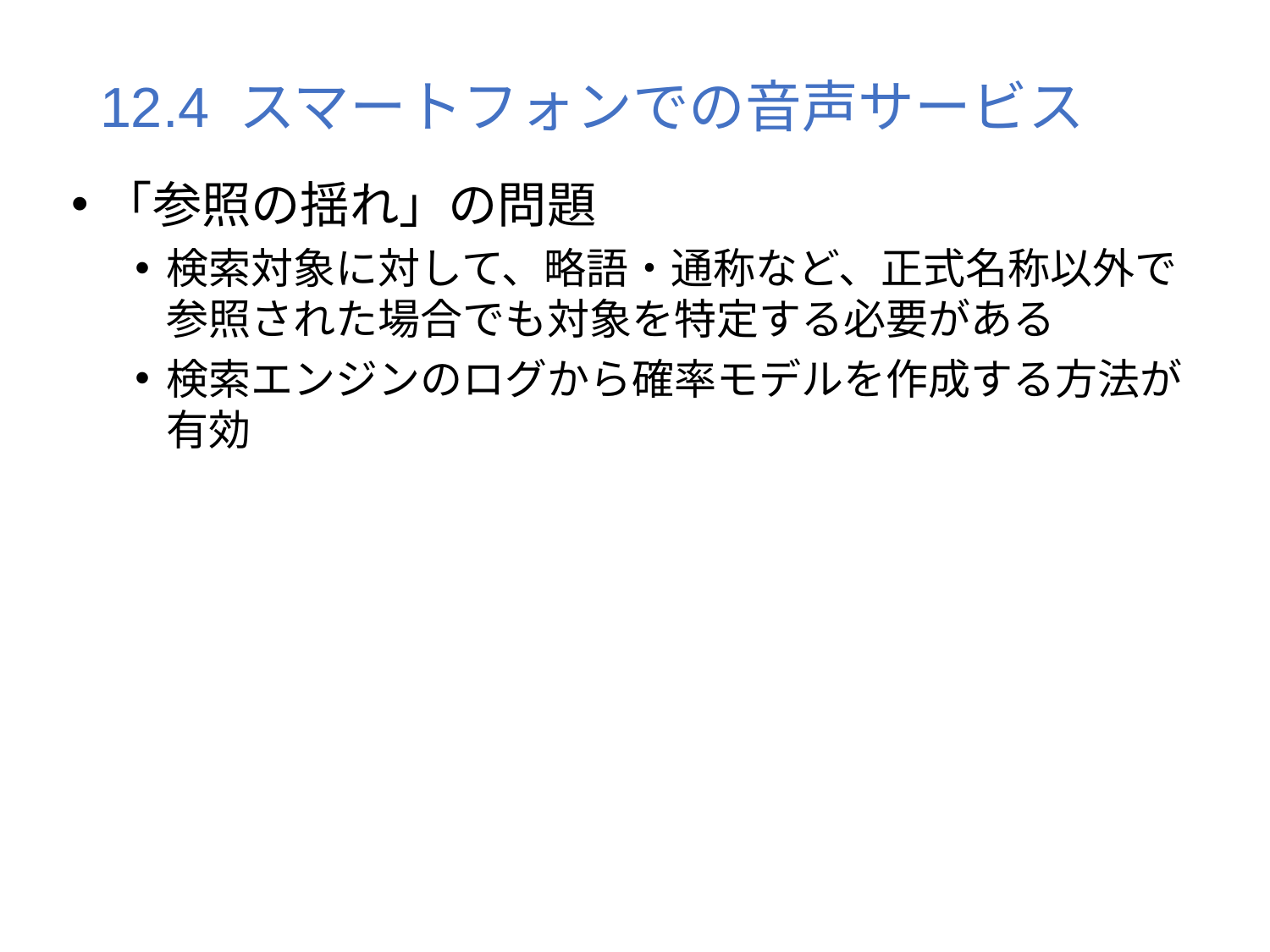

# 12.4 スマートフォンでの音声サービス
「参照の揺れ」の問題
検索対象に対して、略語・通称など、正式名称以外で参照された場合でも対象を特定する必要がある
検索エンジンのログから確率モデルを作成する方法が有効